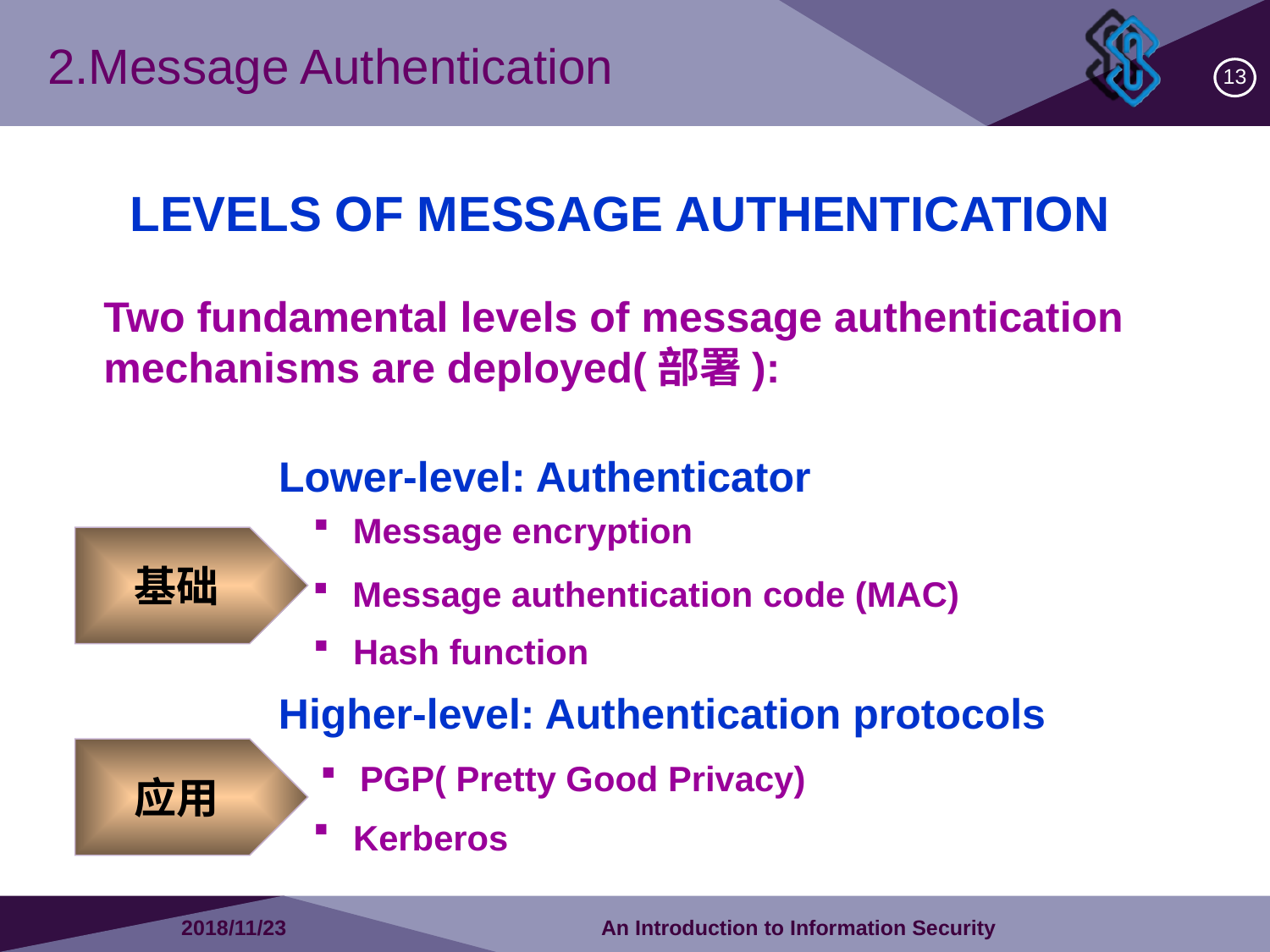

2.Message Authentication
13
LEVELS OF MESSAGE AUTHENTICATION
Two fundamental levels of message authentication
mechanisms are deployed(部署):
Lower-level: Authenticator
 Message encryption
基础
 Message authentication code (MAC)
 Hash function
Higher-level: Authentication protocols
应用
 PGP( Pretty Good Privacy)
 Kerberos
2018/11/23
An Introduction to Information Security